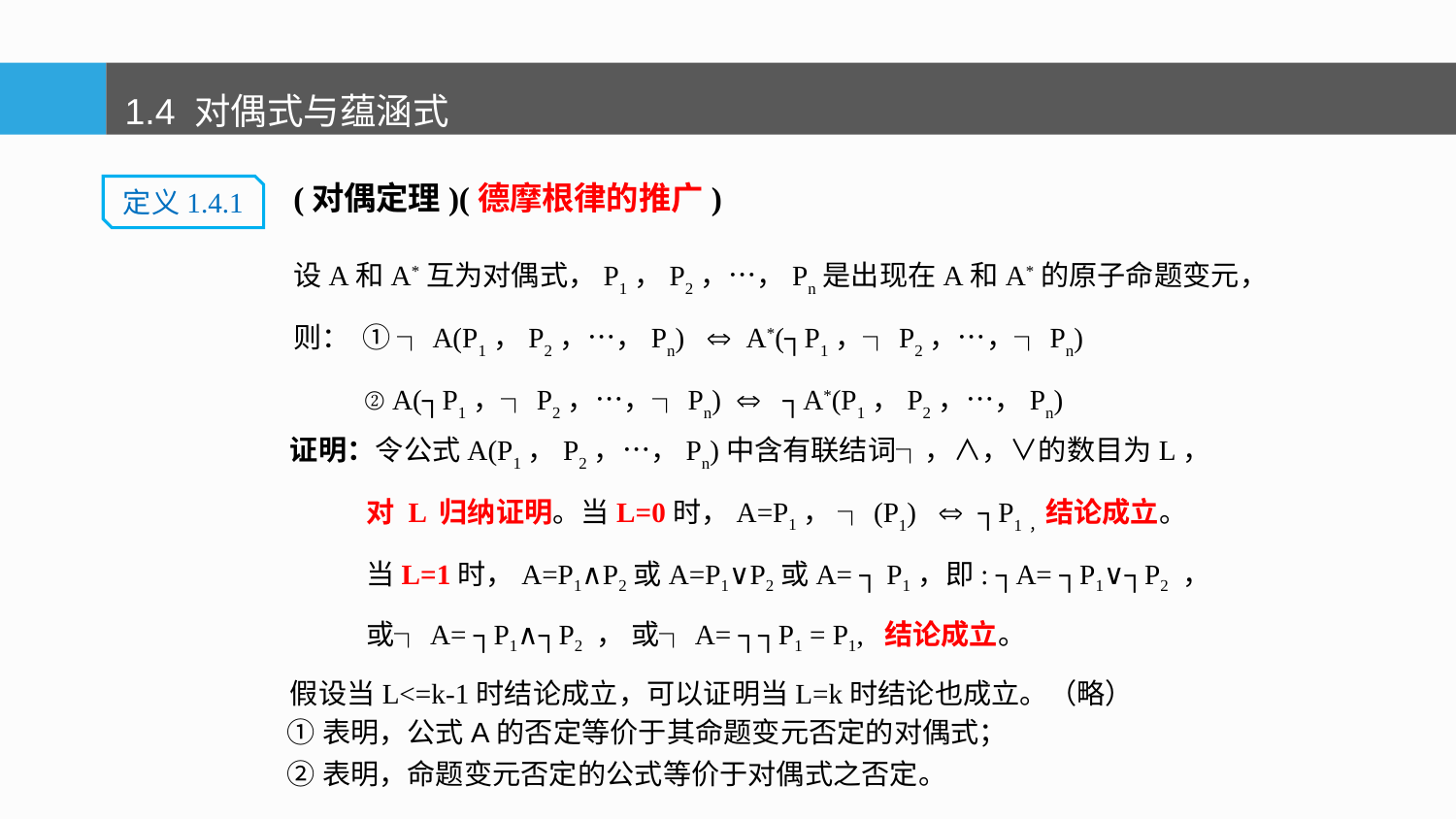

1.4 对偶式与蕴涵式

(对偶定理)(德摩根律的推广)
定义1.4.1
设A和A*互为对偶式，P1，P2，…，Pn是出现在A和A*的原子命题变元，
则：  ① ┐A(P1，P2，…，Pn)   ⇔  A*(┐P1，┐P2，…，┐Pn)
          ② A(┐P1，┐P2，…，┐Pn)  ⇔   ┐A*(P1，P2，…，Pn)
证明：令公式A(P1，P2，…，Pn)中含有联结词┐，∧，∨的数目为L，
           对 L 归纳证明。当L=0时，A=P1， ┐(P1)   ⇔  ┐P1，结论成立。
           当L=1时，A=P1∧P2或A=P1∨P2或A= ┐ P1，即: ┐A= ┐P1∨┐P2 ，
           或┐A= ┐P1∧┐P2 ， 或┐A= ┐┐P1 = P1,  结论成立。
假设当L<=k-1时结论成立，可以证明当L=k时结论也成立。（略）

①表明，公式A的否定等价于其命题变元否定的对偶式；
②表明，命题变元否定的公式等价于对偶式之否定。